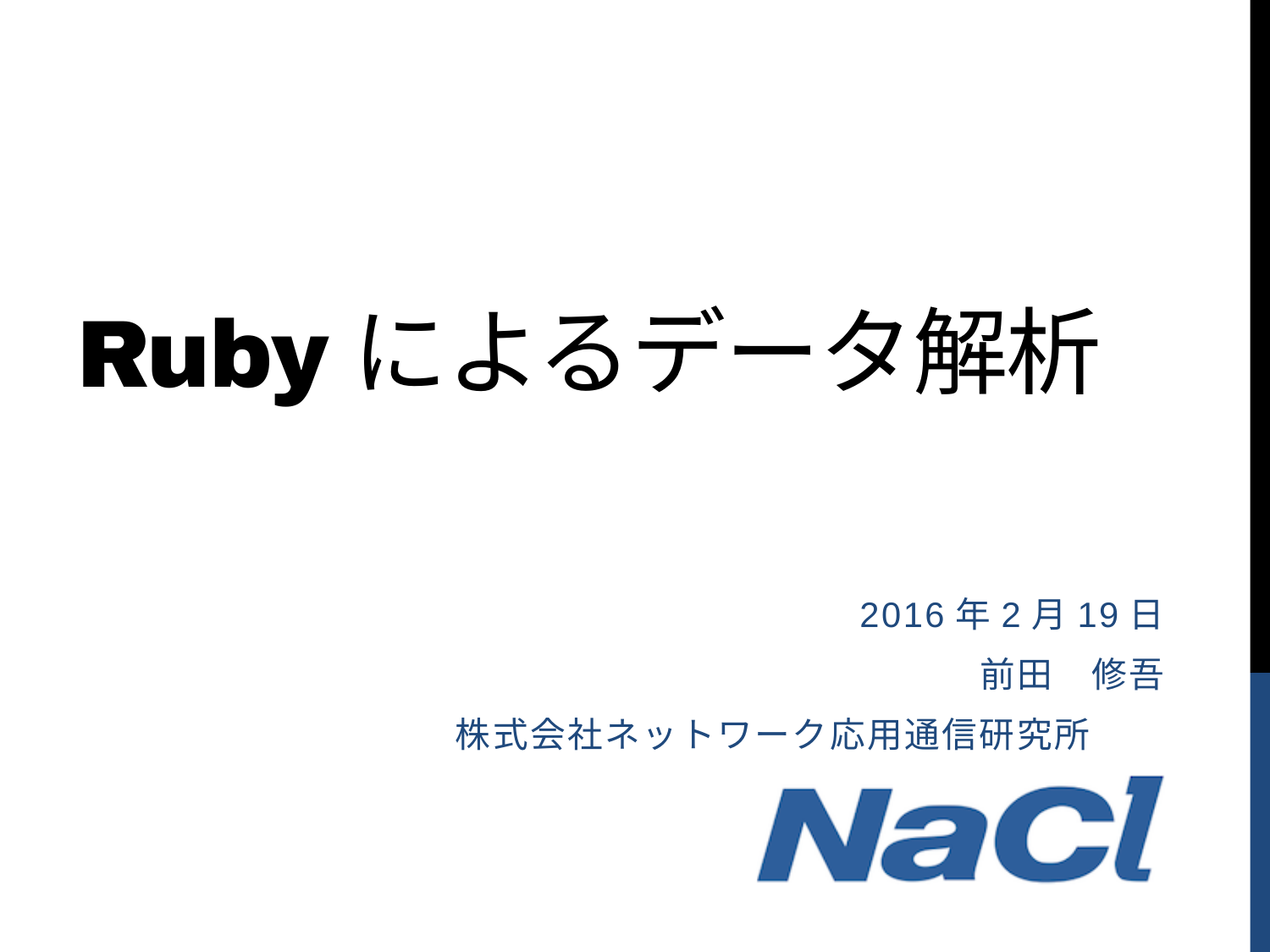

# Rubyによるデータ解析
2016年2月19日
前田　修吾
株式会社ネットワーク応用通信研究所